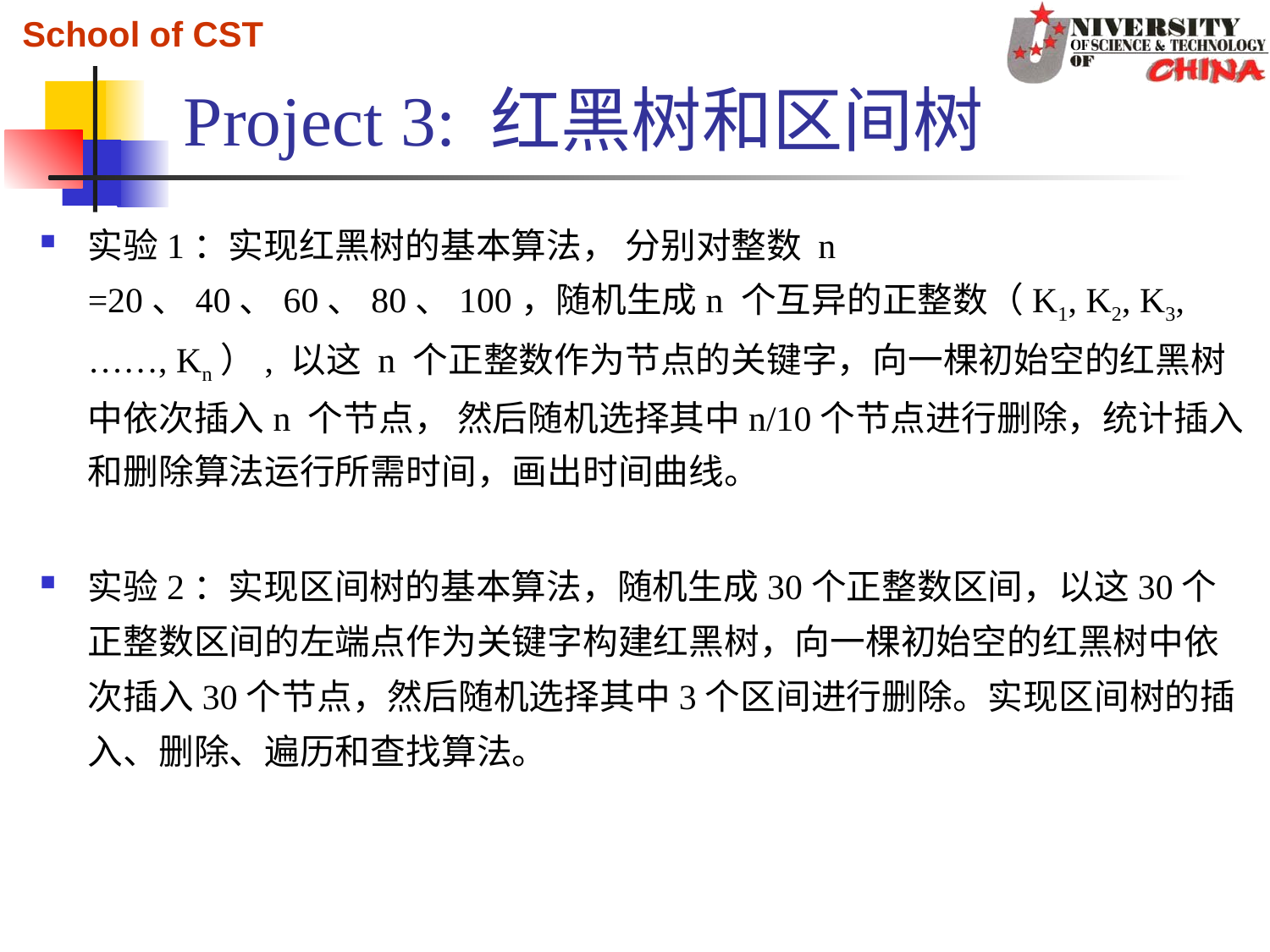

# Project 3: 红黑树和区间树
实验1：实现红黑树的基本算法， 分别对整数 n =20、40、60、80、100，随机生成n 个互异的正整数（K1, K2, K3, ……, Kn）, 以这 n 个正整数作为节点的关键字，向一棵初始空的红黑树中依次插入n 个节点， 然后随机选择其中n/10个节点进行删除，统计插入和删除算法运行所需时间，画出时间曲线。

实验2：实现区间树的基本算法，随机生成30个正整数区间，以这30个正整数区间的左端点作为关键字构建红黑树，向一棵初始空的红黑树中依次插入30个节点，然后随机选择其中3个区间进行删除。实现区间树的插入、删除、遍历和查找算法。